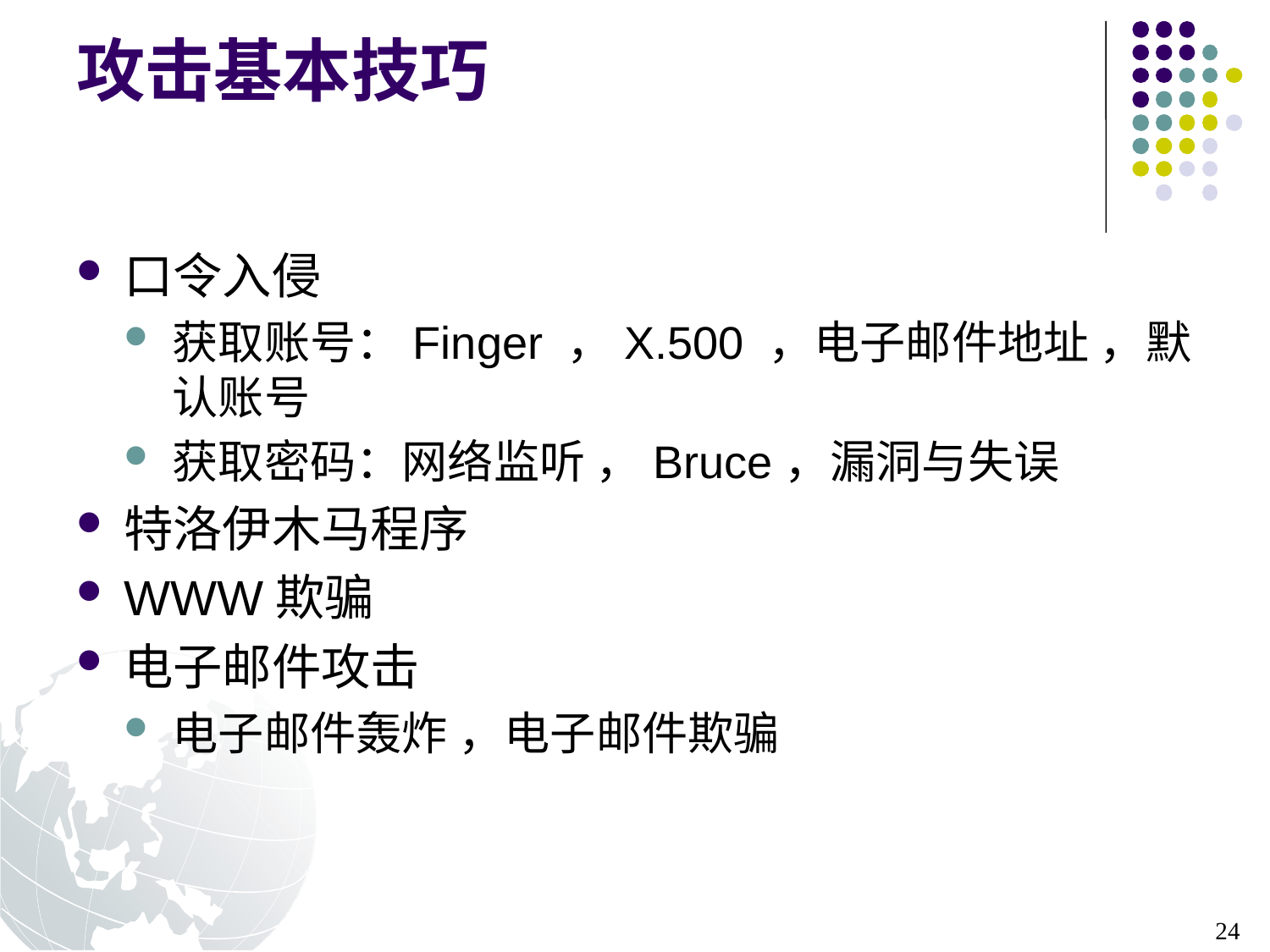

# 攻击基本技巧
口令入侵
获取账号：Finger ，X.500 ，电子邮件地址 ，默认账号
获取密码：网络监听 ，Bruce，漏洞与失误
特洛伊木马程序
WWW欺骗
电子邮件攻击
电子邮件轰炸 ，电子邮件欺骗